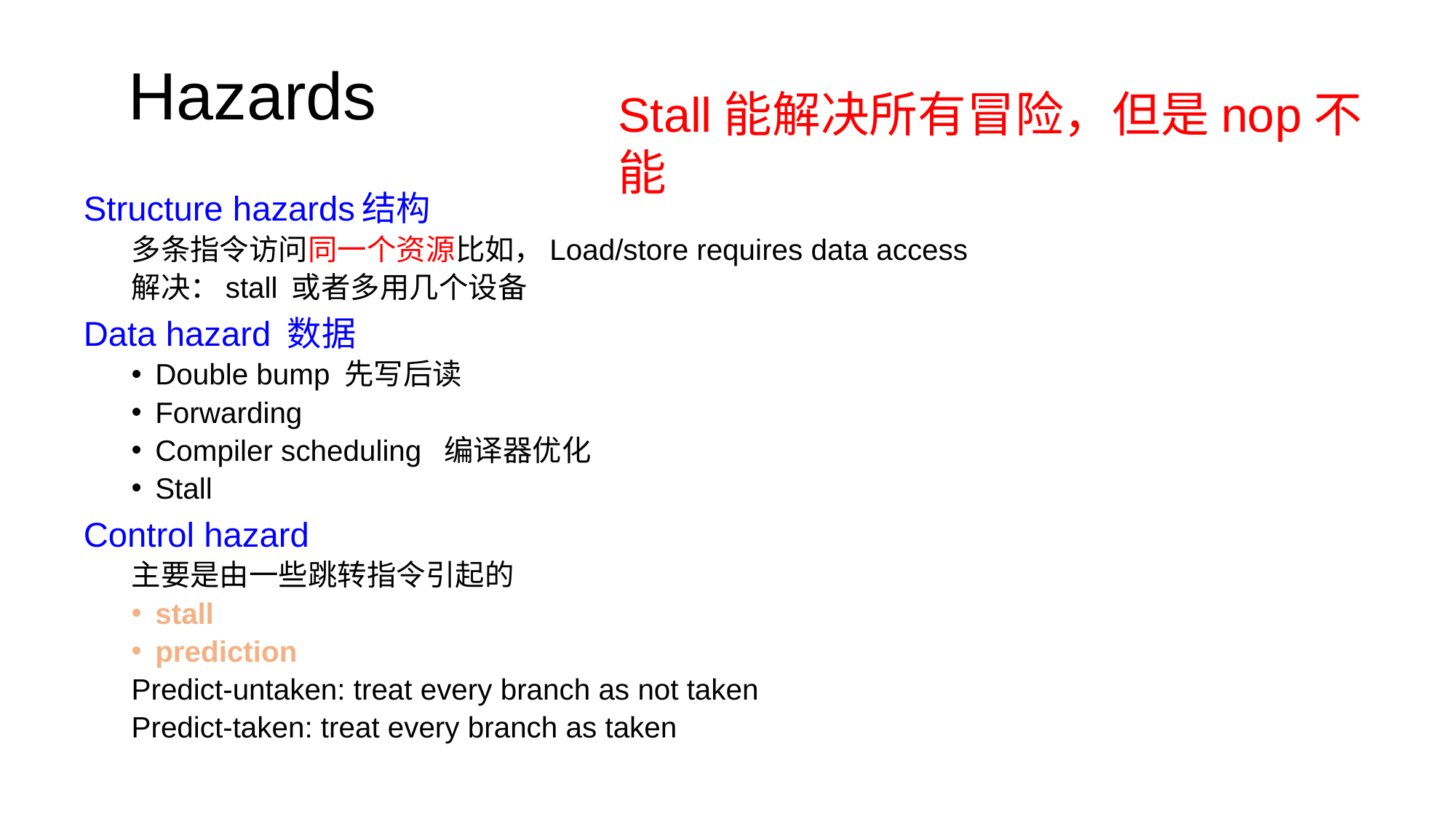

# Hazards
Stall能解决所有冒险，但是nop不能
Structure hazards结构
多条指令访问同一个资源比如，Load/store requires data access
解决：stall 或者多用几个设备
Data hazard 数据
Double bump 先写后读
Forwarding
Compiler scheduling  编译器优化
Stall
Control hazard
主要是由一些跳转指令引起的
stall
prediction
Predict-untaken: treat every branch as not taken
Predict-taken: treat every branch as taken